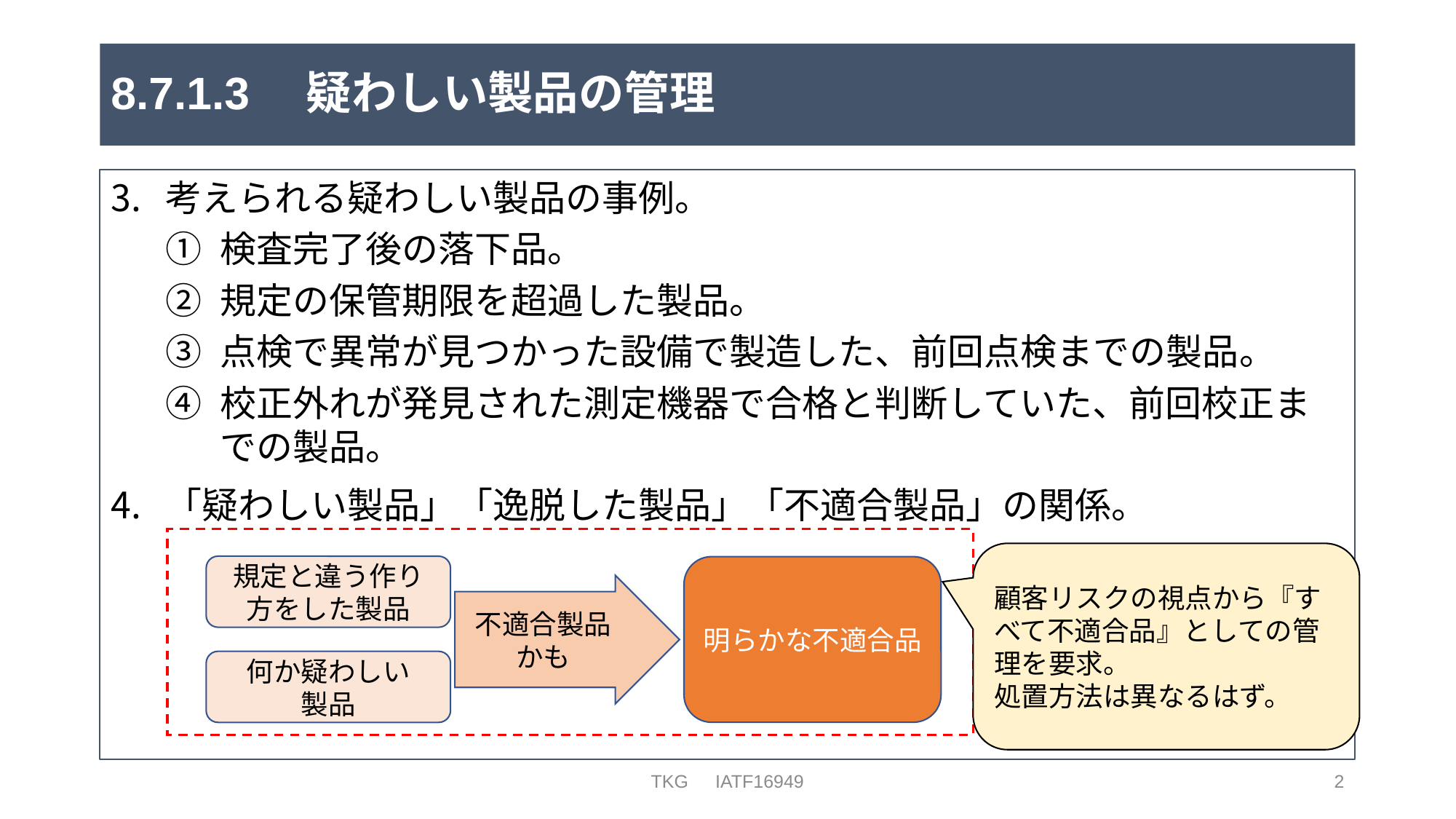

# 8.7.1.3　疑わしい製品の管理
考えられる疑わしい製品の事例。
検査完了後の落下品。
規定の保管期限を超過した製品。
点検で異常が見つかった設備で製造した、前回点検までの製品。
校正外れが発見された測定機器で合格と判断していた、前回校正までの製品。
「疑わしい製品」「逸脱した製品」「不適合製品」の関係。

顧客リスクの視点から『すべて不適合品』としての管理を要求。
処置方法は異なるはず。
規定と違う作り方をした製品
明らかな不適合品
不適合製品かも
何か疑わしい
製品
TKG　IATF16949
2